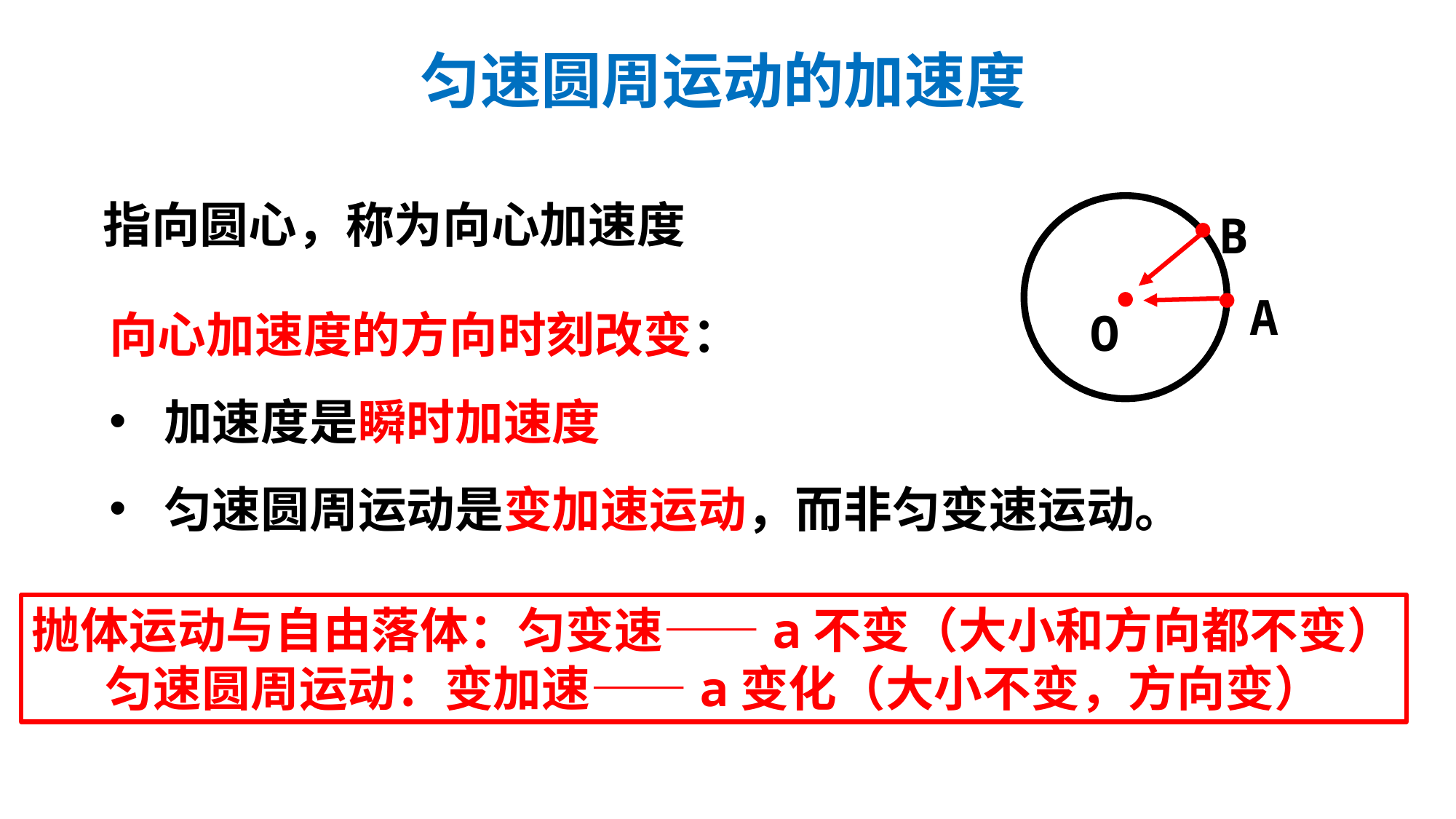

匀速圆周运动的加速度
指向圆心，称为向心加速度

B

A

O
向心加速度的方向时刻改变：
加速度是瞬时加速度
匀速圆周运动是变加速运动，而非匀变速运动。
抛体运动与自由落体：匀变速——a不变（大小和方向都不变）
匀速圆周运动：变加速——a变化（大小不变，方向变）